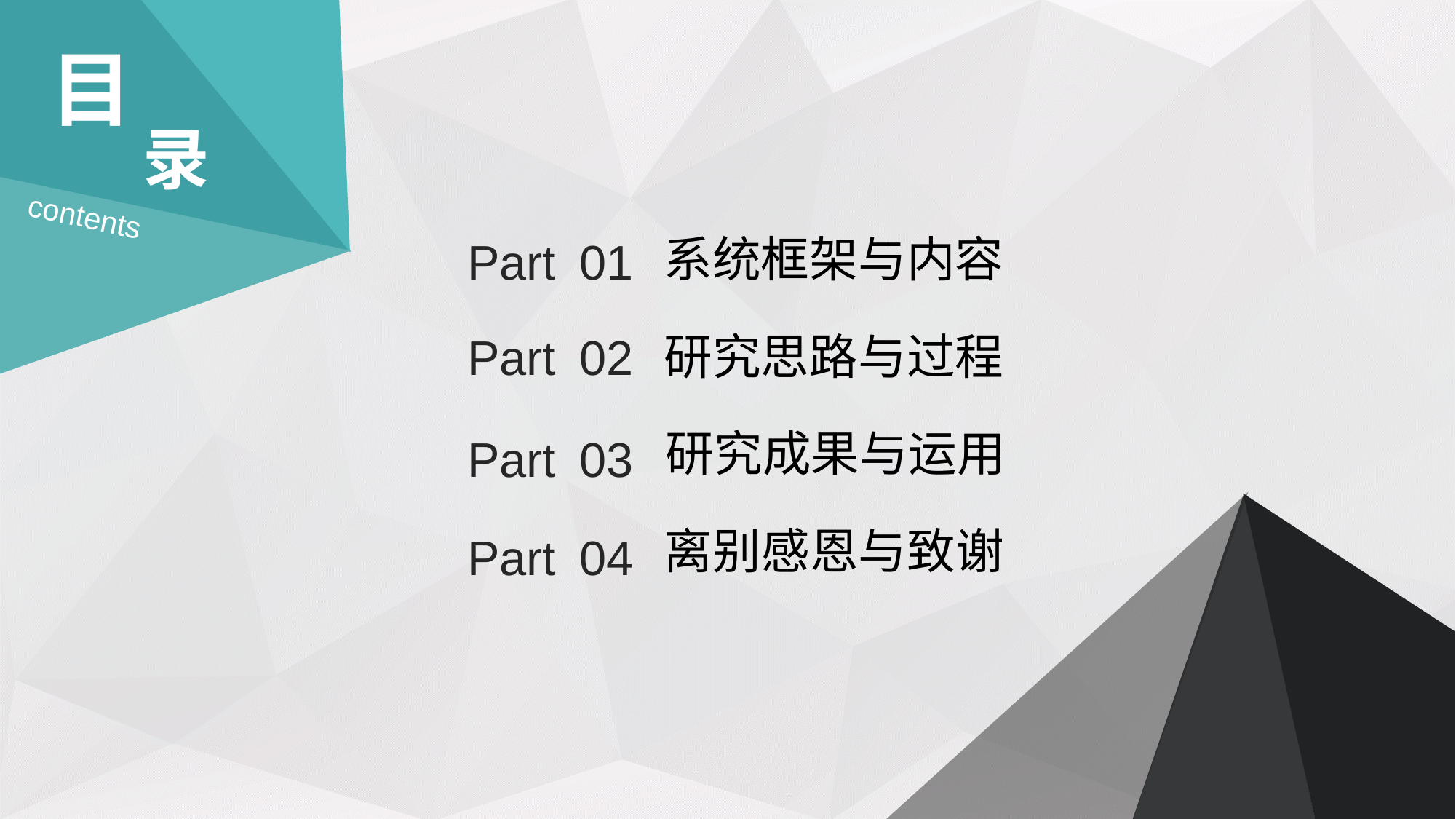

目
录
contents
系统框架与内容
Part
01
研究思路与过程
Part
02
研究成果与运用
Part
03

离别感恩与致谢
Part
04